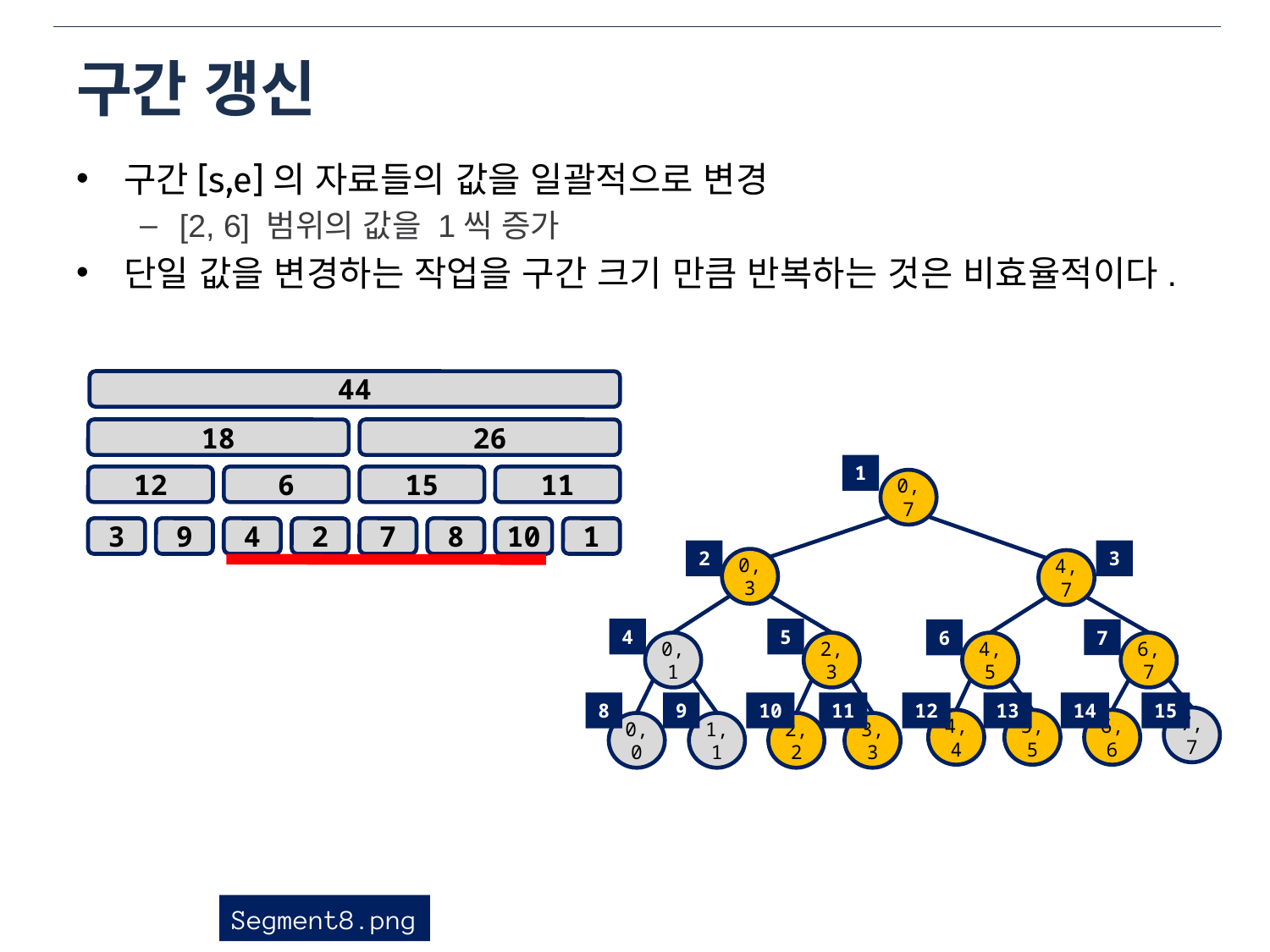

# 구간 갱신
구간[s,e]의 자료들의 값을 일괄적으로 변경
[2, 6] 범위의 값을 1씩 증가
단일 값을 변경하는 작업을 구간 크기 만큼 반복하는 것은 비효율적이다.

44
18
26
12
6
15
11
3
9
4
2
7
8
10
1
1
0,7
2
3
0,3
4,7
5
4
7
6
6,7
0,1
2,3
4,5
8
9
10
11
12
13
14
15
7,7
6,6
5,5
4,4
2,2
3,3
1,1
0,0
Segment8.png